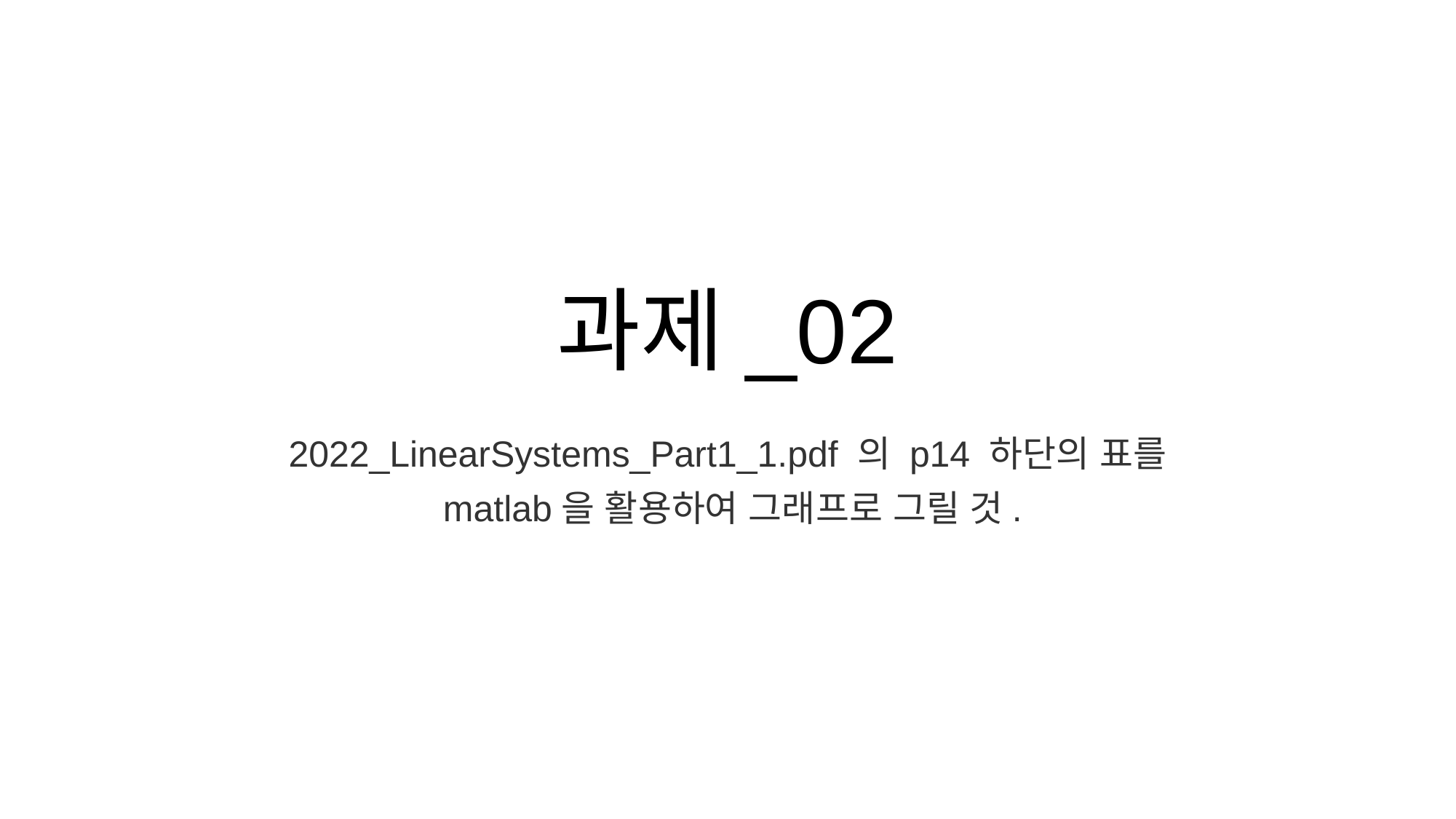

# 과제_02
2022_LinearSystems_Part1_1.pdf 의 p14 하단의 표를
 matlab을 활용하여 그래프로 그릴 것.